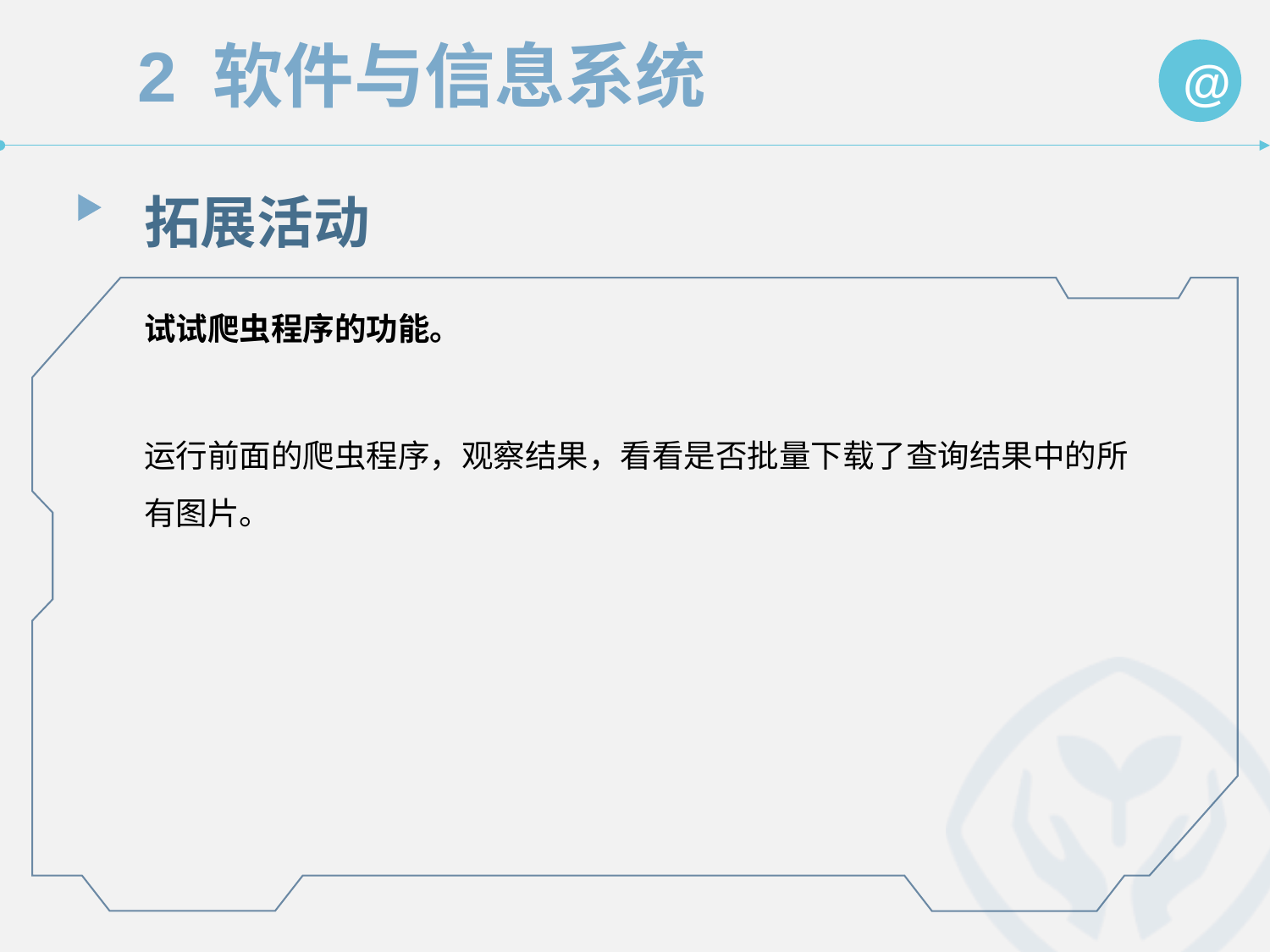

拓展活动

试试爬虫程序的功能。
运行前面的爬虫程序，观察结果，看看是否批量下载了查询结果中的所有图片。